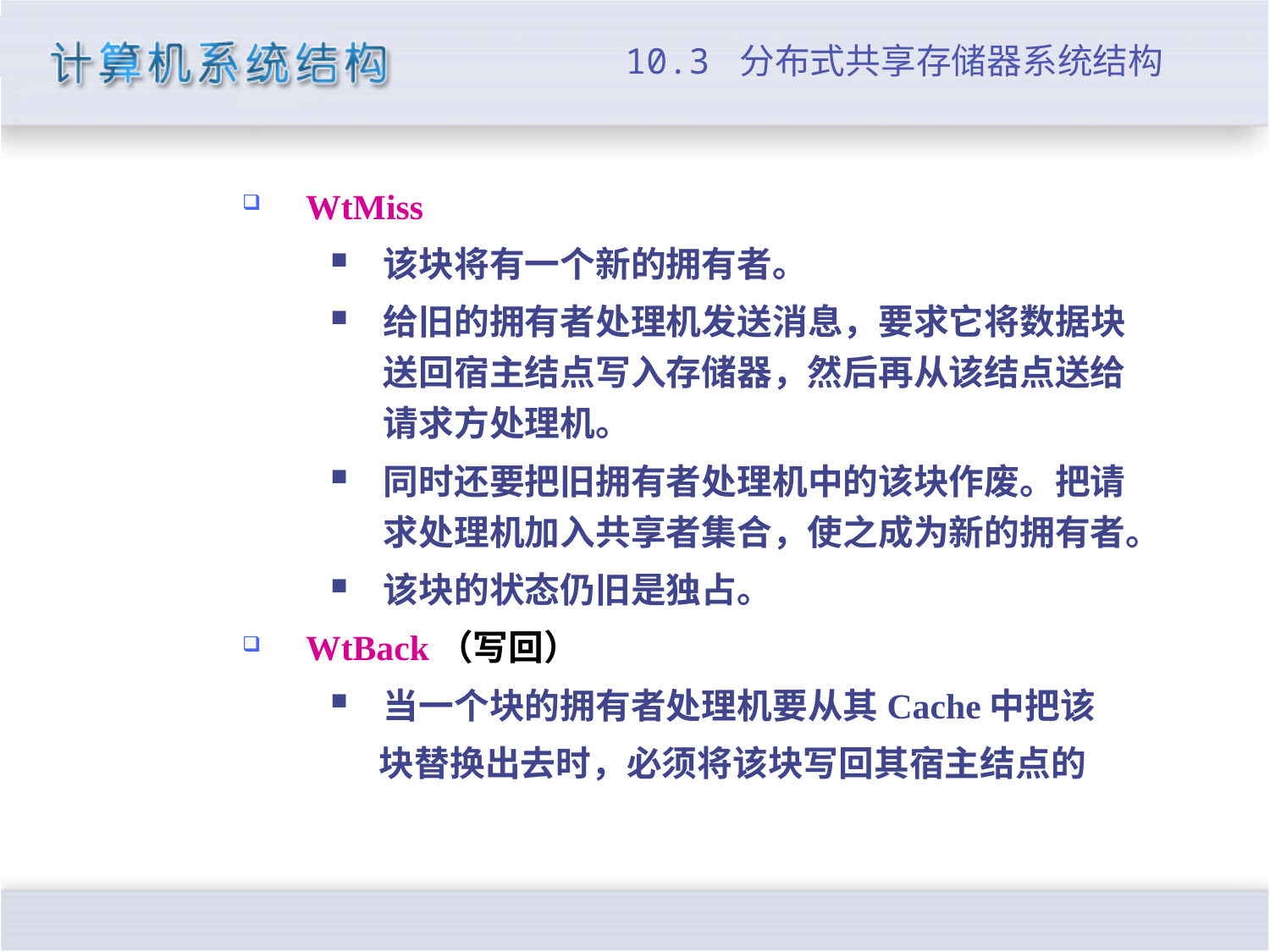

# 10.3 分布式共享存储器系统结构
WtMiss
该块将有一个新的拥有者。
给旧的拥有者处理机发送消息，要求它将数据块送回宿主结点写入存储器，然后再从该结点送给请求方处理机。
同时还要把旧拥有者处理机中的该块作废。把请求处理机加入共享者集合，使之成为新的拥有者。
该块的状态仍旧是独占。
WtBack（写回）
当一个块的拥有者处理机要从其Cache中把该
     块替换出去时，必须将该块写回其宿主结点的